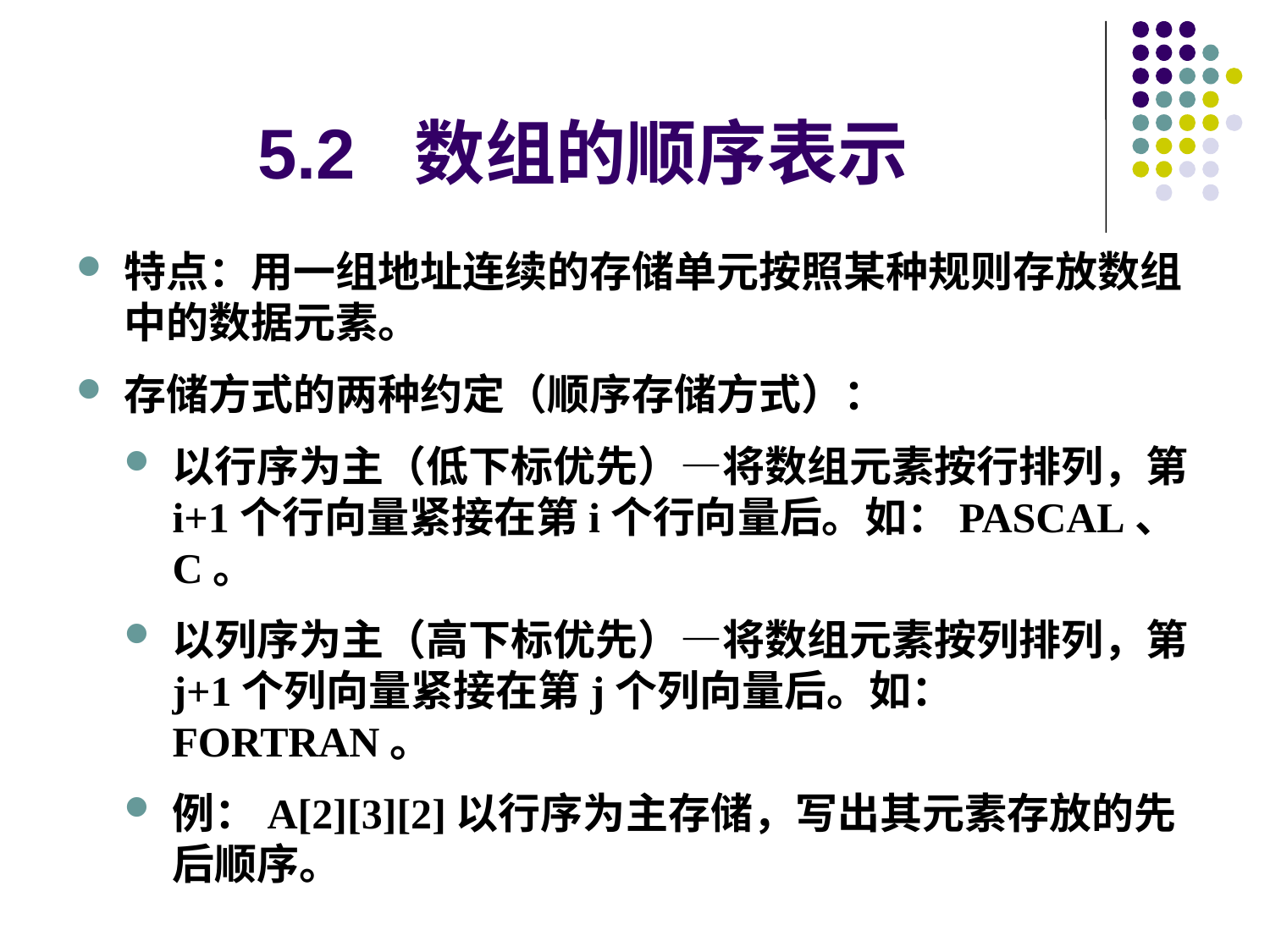

# 5.2 数组的顺序表示
特点：用一组地址连续的存储单元按照某种规则存放数组中的数据元素。
存储方式的两种约定（顺序存储方式）：
以行序为主（低下标优先）—将数组元素按行排列，第i+1个行向量紧接在第i个行向量后。如：PASCAL、C。
以列序为主（高下标优先）—将数组元素按列排列，第j+1个列向量紧接在第j个列向量后。如：FORTRAN。
例：A[2][3][2]以行序为主存储，写出其元素存放的先后顺序。